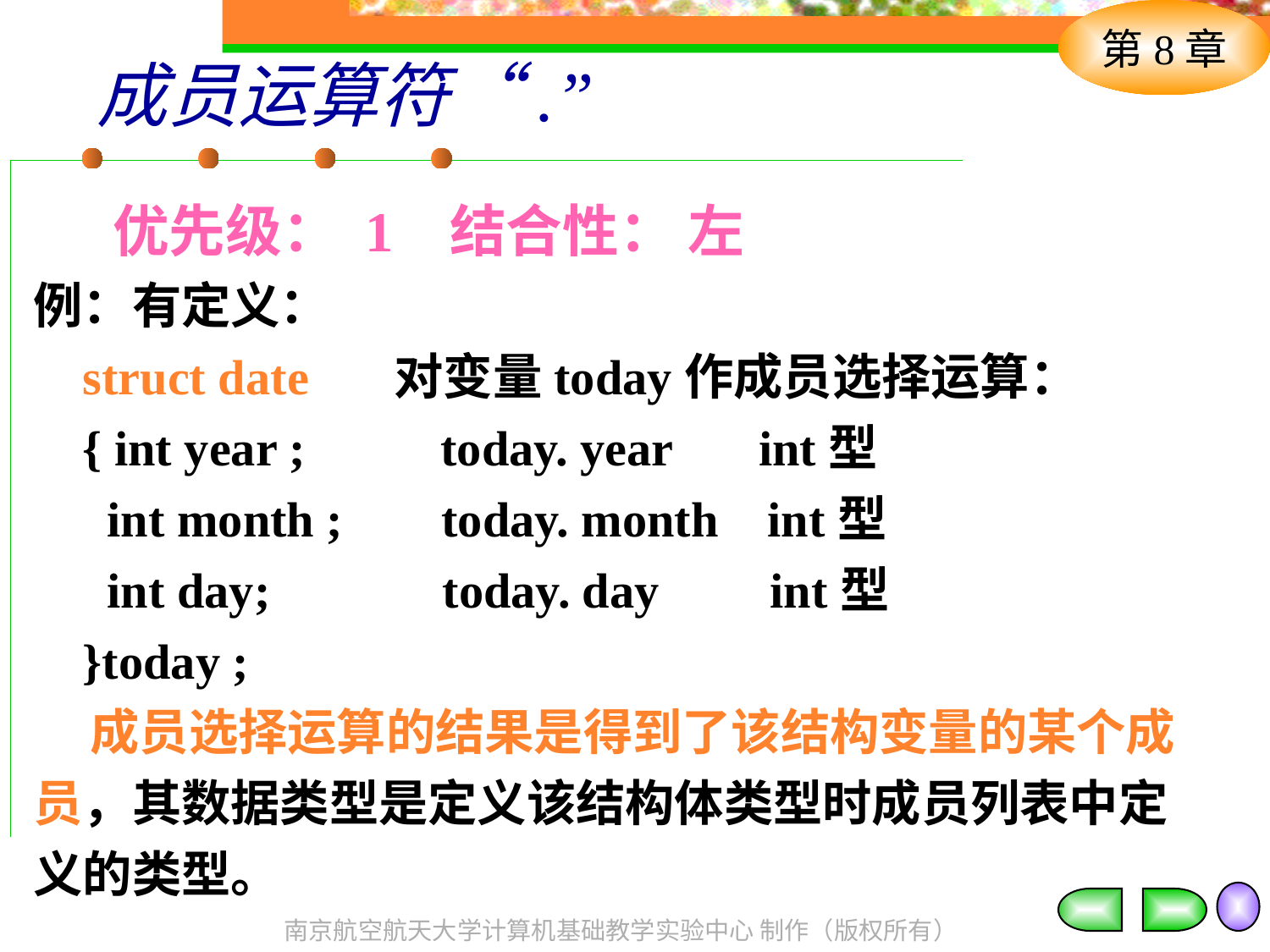

成员运算符“.”
      优先级： 1   结合性： 左
例：有定义：
    struct date      对变量today作成员选择运算：
    { int year ;           today. year       int型
      int month ;        today. month    int型
      int day;              today. day         int型
    }today ;
    成员选择运算的结果是得到了该结构变量的某个成员，其数据类型是定义该结构体类型时成员列表中定义的类型。